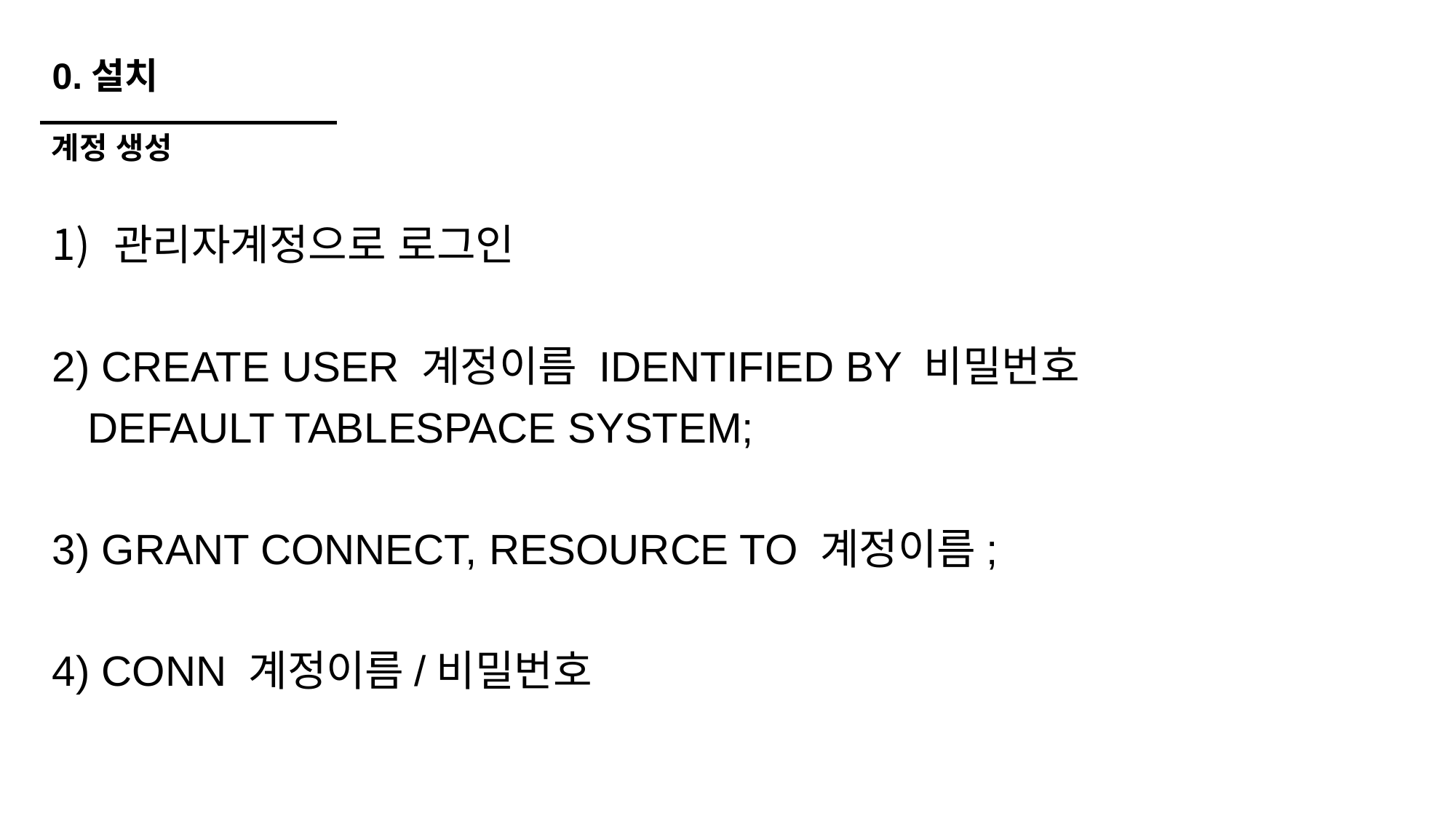

# 0.설치
계정 생성
관리자계정으로 로그인

2) CREATE USER 계정이름 IDENTIFIED BY 비밀번호
   DEFAULT TABLESPACE SYSTEM;

3) GRANT CONNECT, RESOURCE TO 계정이름;

4) CONN 계정이름/비밀번호